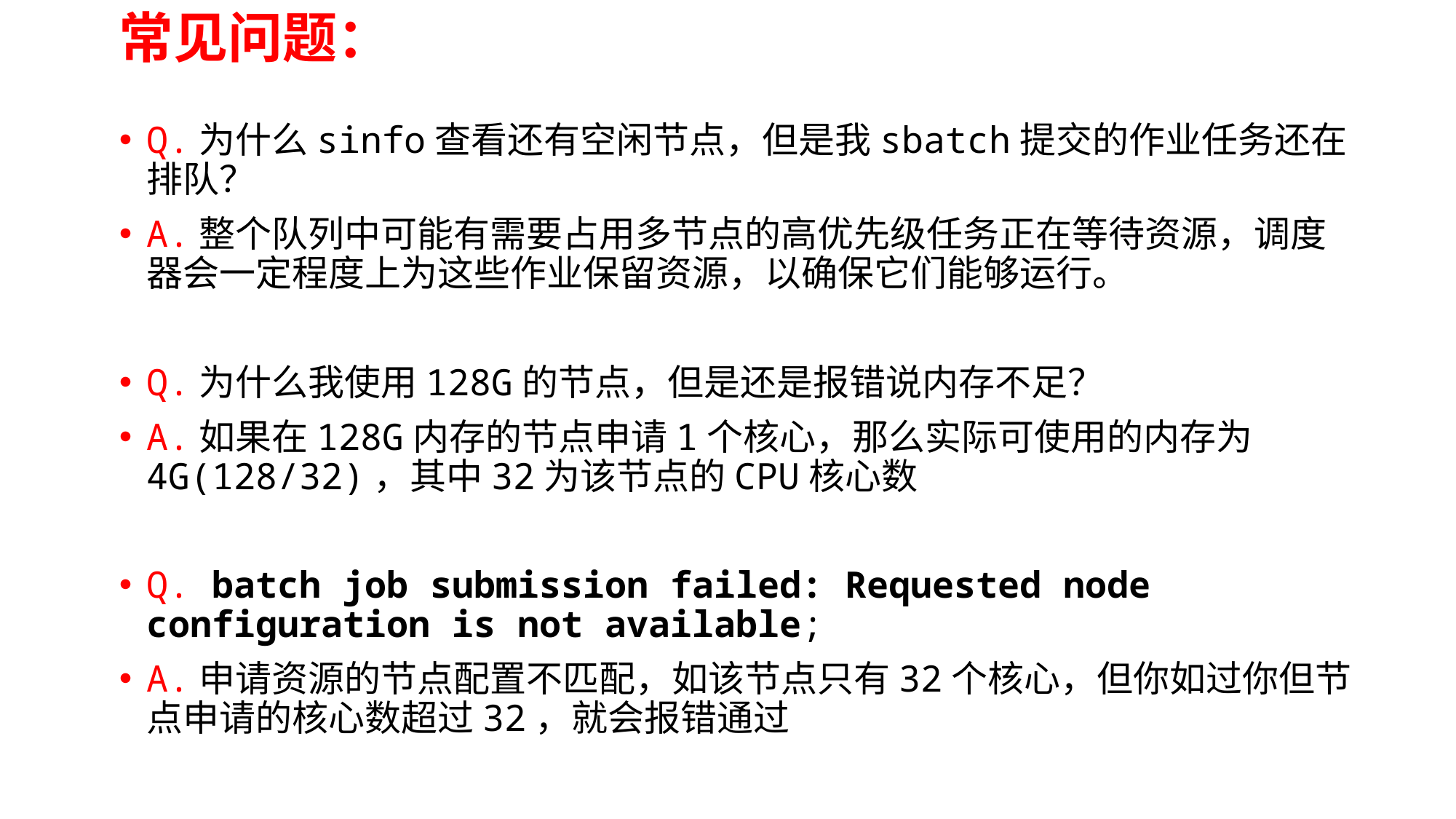

# 常见问题：
Q.为什么sinfo查看还有空闲节点，但是我sbatch提交的作业任务还在排队？
A.整个队列中可能有需要占用多节点的高优先级任务正在等待资源，调度器会一定程度上为这些作业保留资源，以确保它们能够运行。

Q.为什么我使用128G的节点，但是还是报错说内存不足？
A.如果在128G内存的节点申请1个核心，那么实际可使用的内存为4G(128/32)，其中32为该节点的CPU核心数

Q. batch job submission failed: Requested node configuration is not available;
A.申请资源的节点配置不匹配，如该节点只有32个核心，但你如过你但节点申请的核心数超过32，就会报错通过